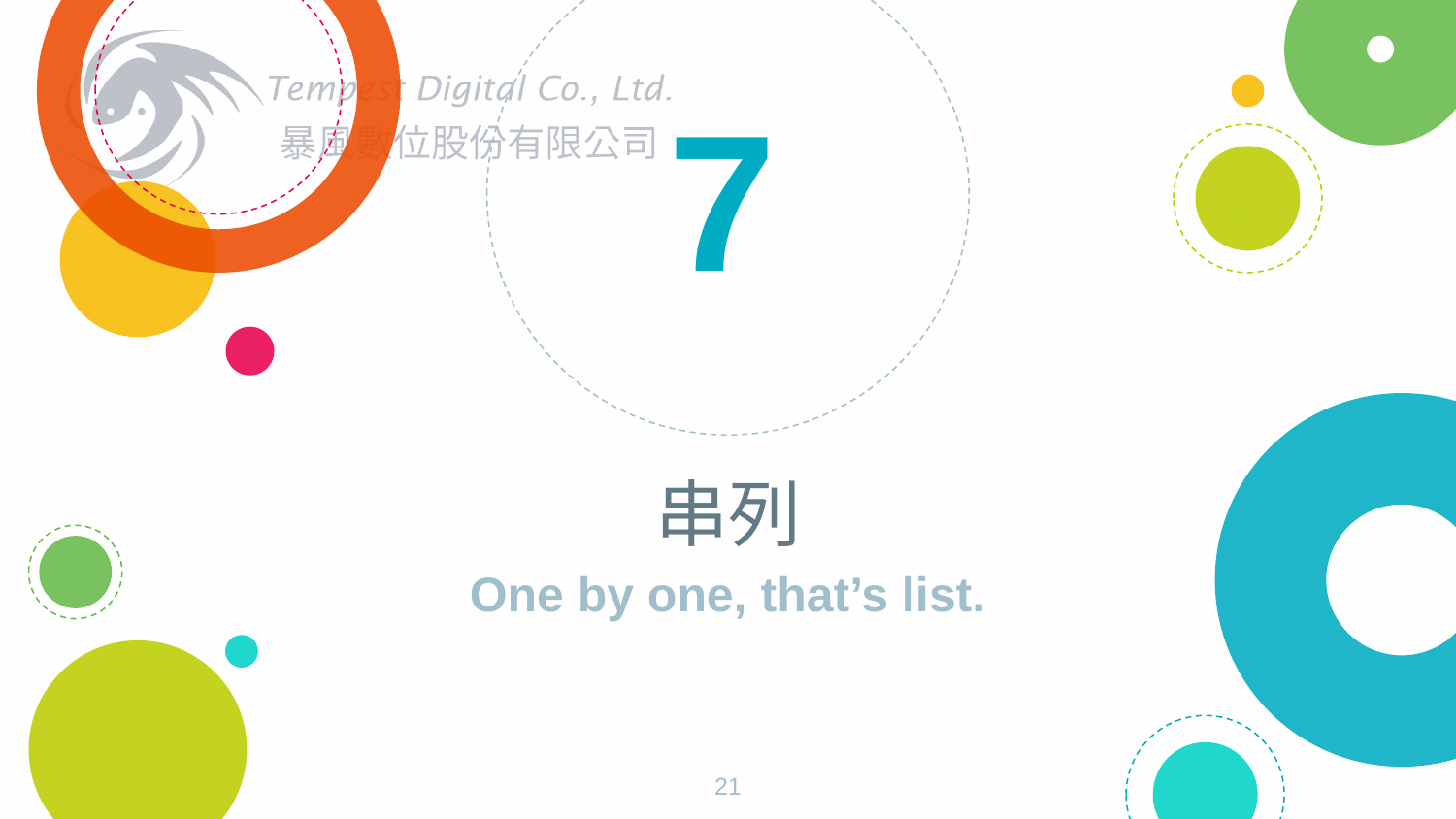

7
# 串列
One by one, that’s list.
21